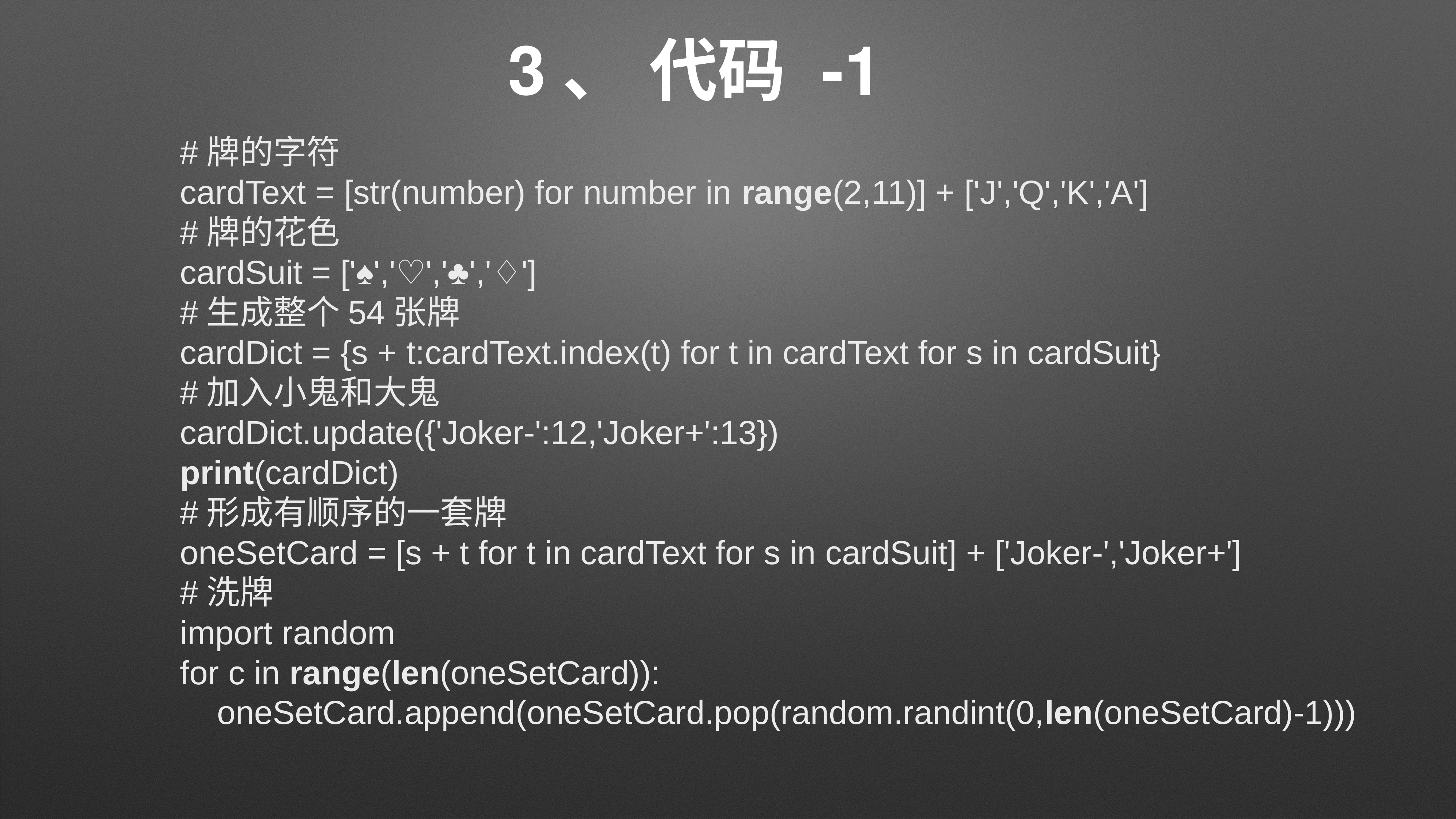

# 3、 代码 -1
#牌的字符
cardText = [str(number) for number in range(2,11)] + ['J','Q','K','A']
#牌的花色
cardSuit = ['♠','♡','♣','♢']
#生成整个54张牌
cardDict = {s + t:cardText.index(t) for t in cardText for s in cardSuit}
#加入小鬼和大鬼
cardDict.update({'Joker-':12,'Joker+':13})
print(cardDict)
#形成有顺序的一套牌
oneSetCard = [s + t for t in cardText for s in cardSuit] + ['Joker-','Joker+']
#洗牌
import random
for c in range(len(oneSetCard)):
    oneSetCard.append(oneSetCard.pop(random.randint(0,len(oneSetCard)-1)))